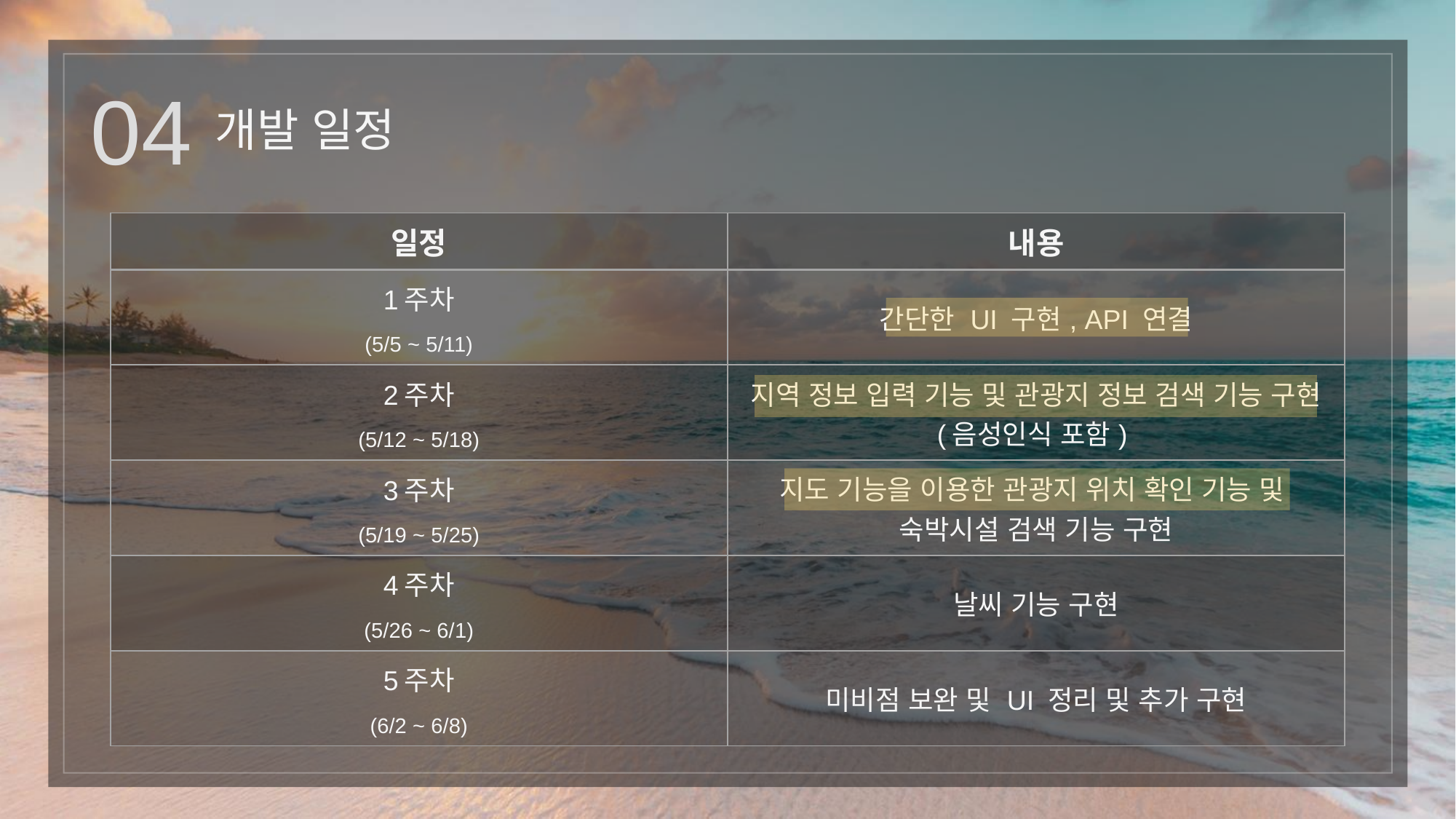

04

개발 일정
| 일정 | 내용 |
| --- | --- |
| 1주차 (5/5 ~ 5/11) | 간단한 UI 구현, API 연결 |
| 2주차 (5/12 ~ 5/18) | 지역 정보 입력 기능 및 관광지 정보 검색 기능 구현 (음성인식 포함) |
| 3주차 (5/19 ~ 5/25) | 지도 기능을 이용한 관광지 위치 확인 기능 및 숙박시설 검색 기능 구현 |
| 4주차 (5/26 ~ 6/1) | 날씨 기능 구현 |
| 5주차 (6/2 ~ 6/8) | 미비점 보완 및 UI 정리 및 추가 구현 |